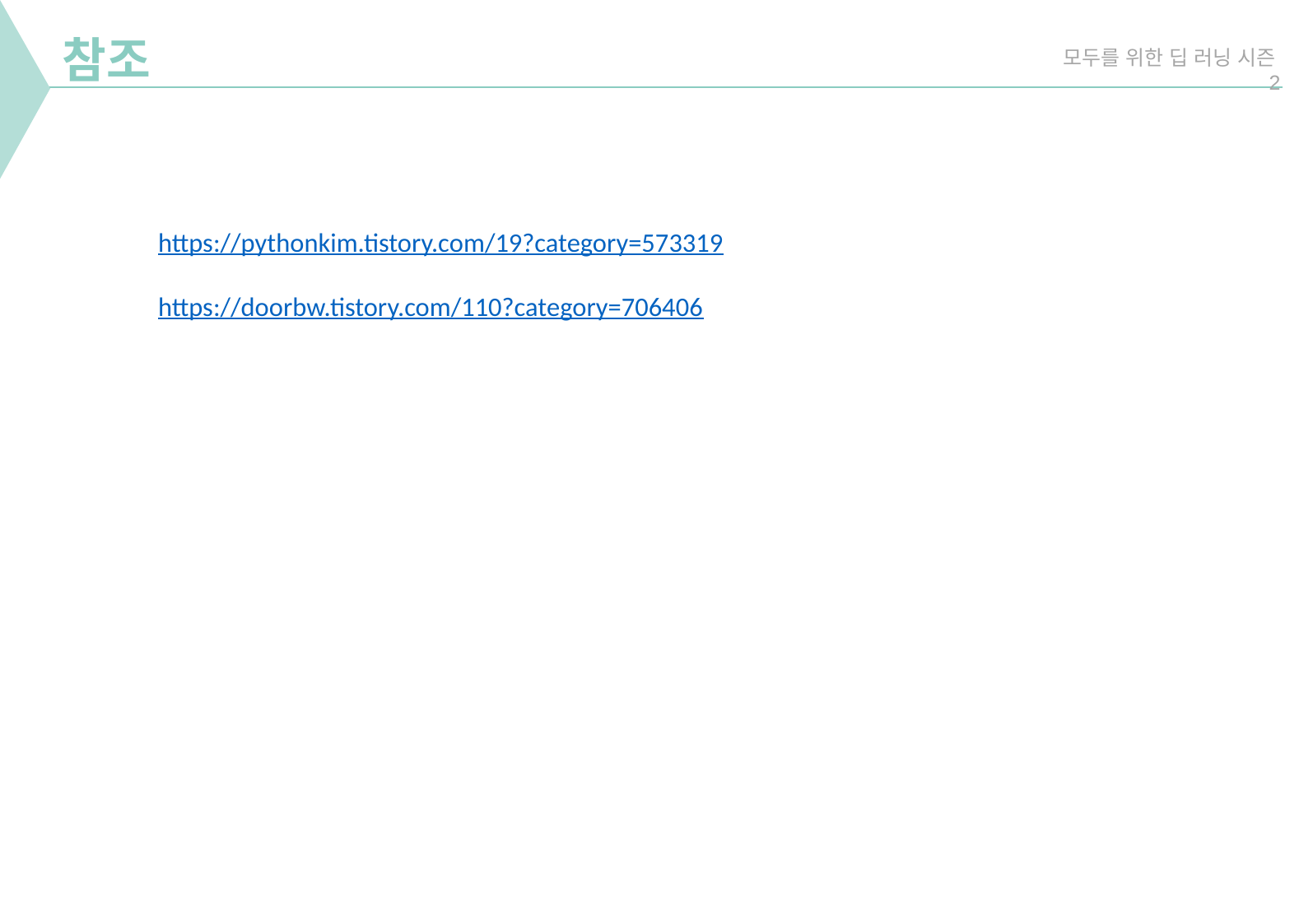

참조
모두를 위한 딥 러닝 시즌2

https://pythonkim.tistory.com/19?category=573319

https://doorbw.tistory.com/110?category=706406